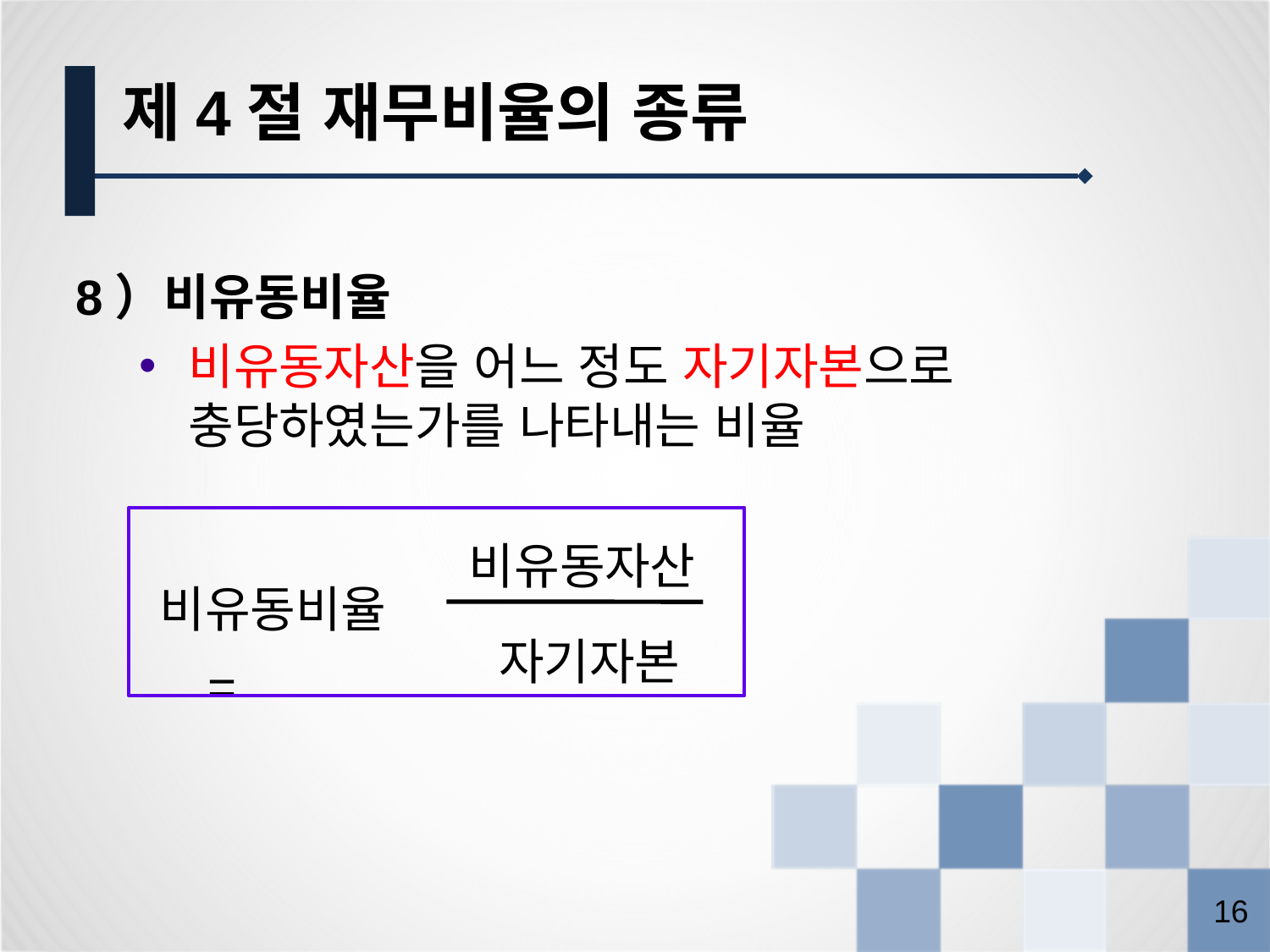

제4절 재무비율의 종류

8）비유동비율
비유동자산을 어느 정도 자기자본으로 충당하였는가를 나타내는 비율

비유동자산
비유동비율 =
자기자본
16